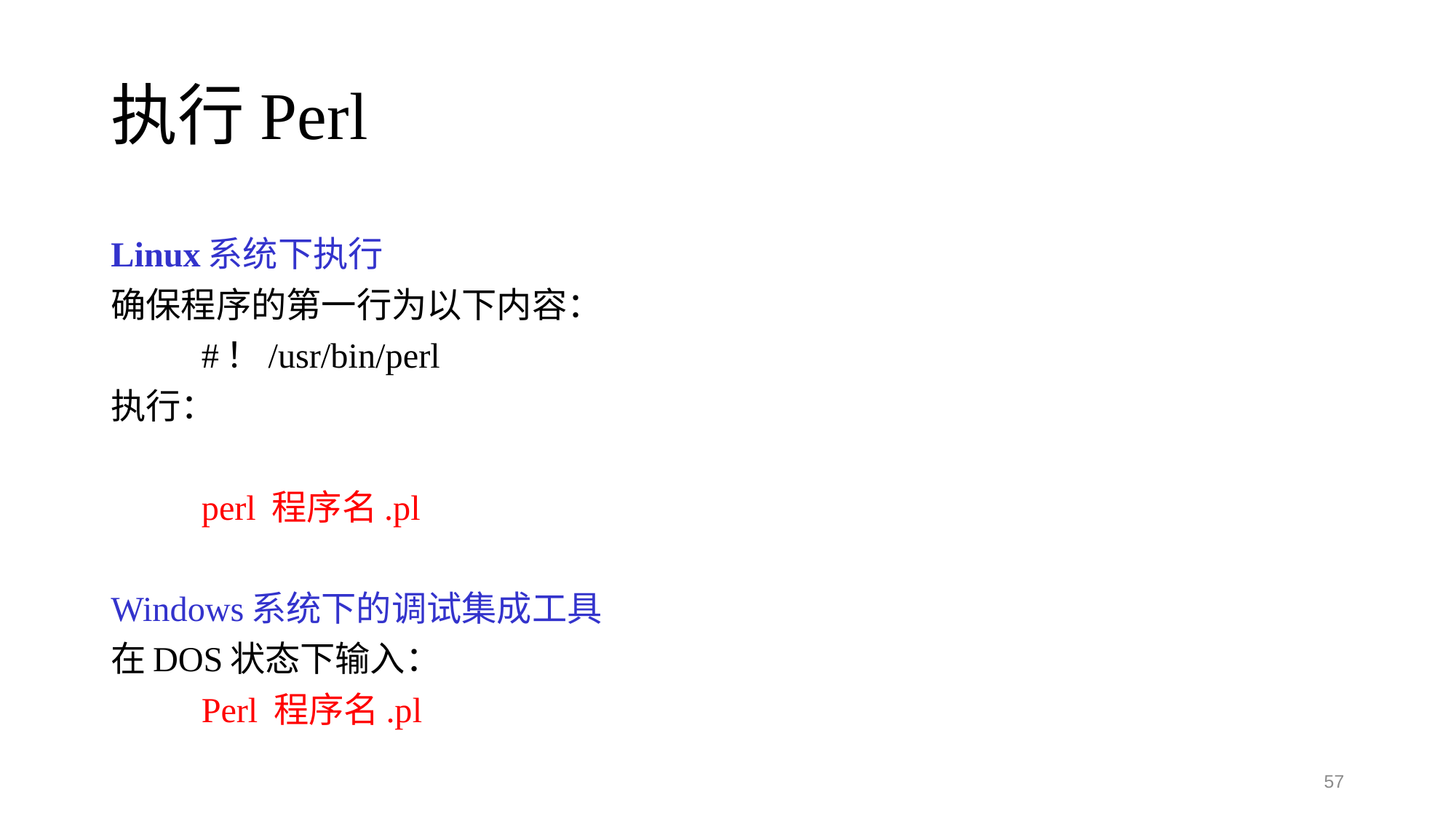

# 执行Perl
Linux系统下执行
确保程序的第一行为以下内容：
	#！/usr/bin/perl
执行：

	perl 程序名.pl

Windows系统下的调试集成工具
在DOS状态下输入：
	Perl 程序名.pl
57